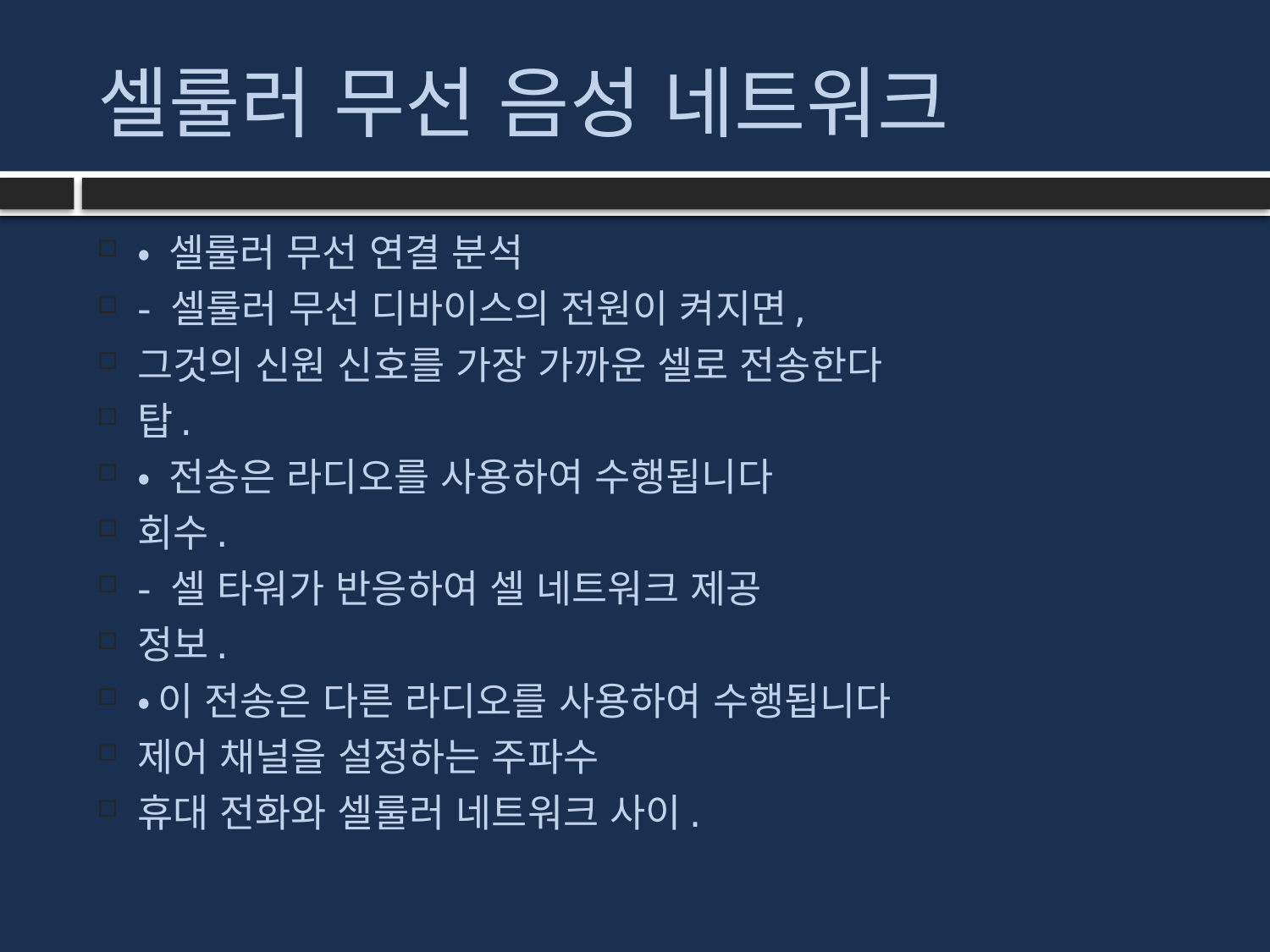

# 셀룰러 무선 음성 네트워크
• 셀룰러 무선 연결 분석
- 셀룰러 무선 디바이스의 전원이 켜지면,
그것의 신원 신호를 가장 가까운 셀로 전송한다
탑.
• 전송은 라디오를 사용하여 수행됩니다
회수.
- 셀 타워가 반응하여 셀 네트워크 제공
정보.
•이 전송은 다른 라디오를 사용하여 수행됩니다
제어 채널을 설정하는 주파수
휴대 전화와 셀룰러 네트워크 사이.